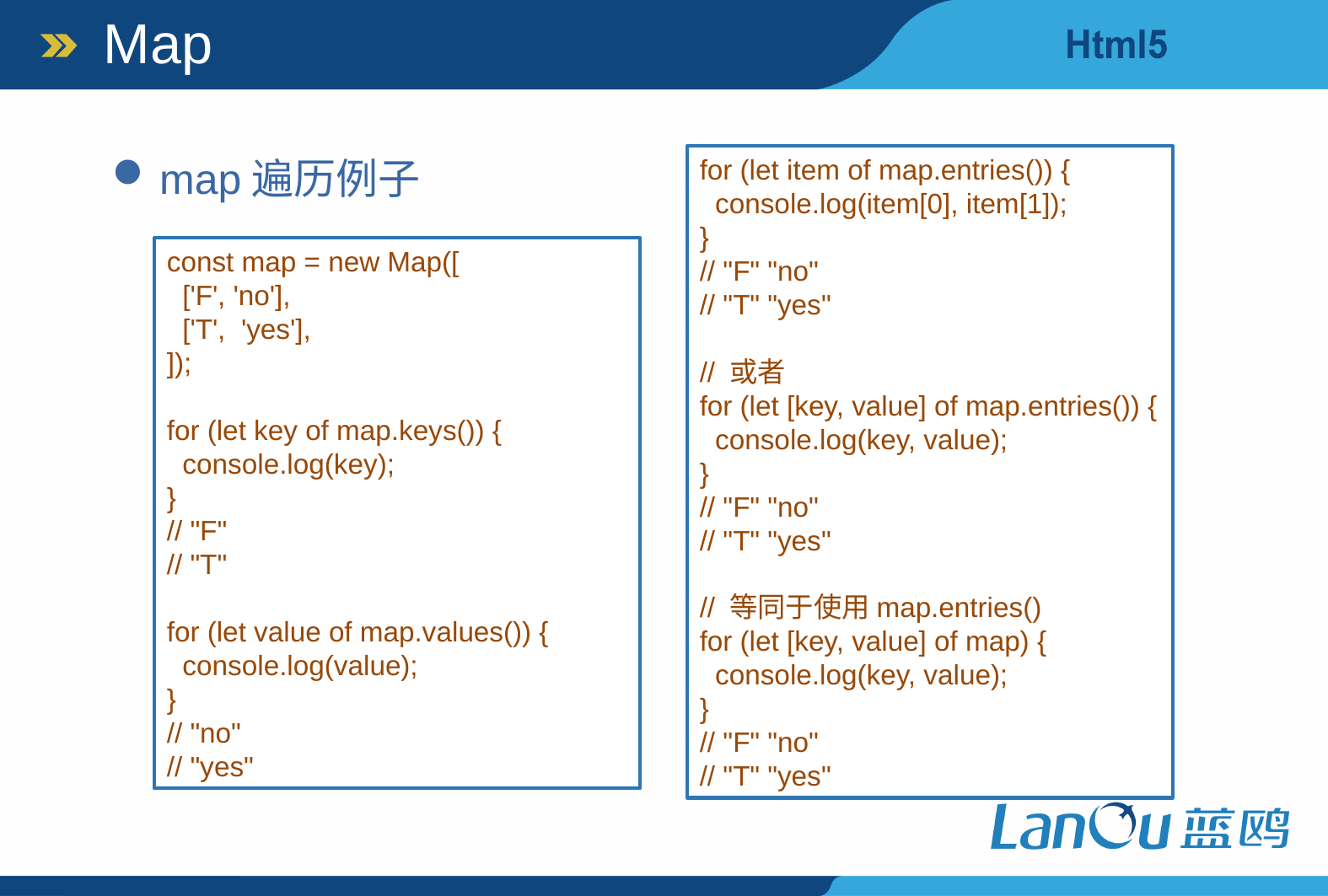

Map
map遍历例子
for (let item of map.entries()) {
  console.log(item[0], item[1]);
}
// "F" "no"
// "T" "yes"

// 或者
for (let [key, value] of map.entries()) {
  console.log(key, value);
}
// "F" "no"
// "T" "yes"

// 等同于使用map.entries()
for (let [key, value] of map) {
  console.log(key, value);
}
// "F" "no"
// "T" "yes"
const map = new Map([
  ['F', 'no'],
  ['T',  'yes'],
]);

for (let key of map.keys()) {
  console.log(key);
}
// "F"
// "T"

for (let value of map.values()) {
  console.log(value);
}
// "no"
// "yes"